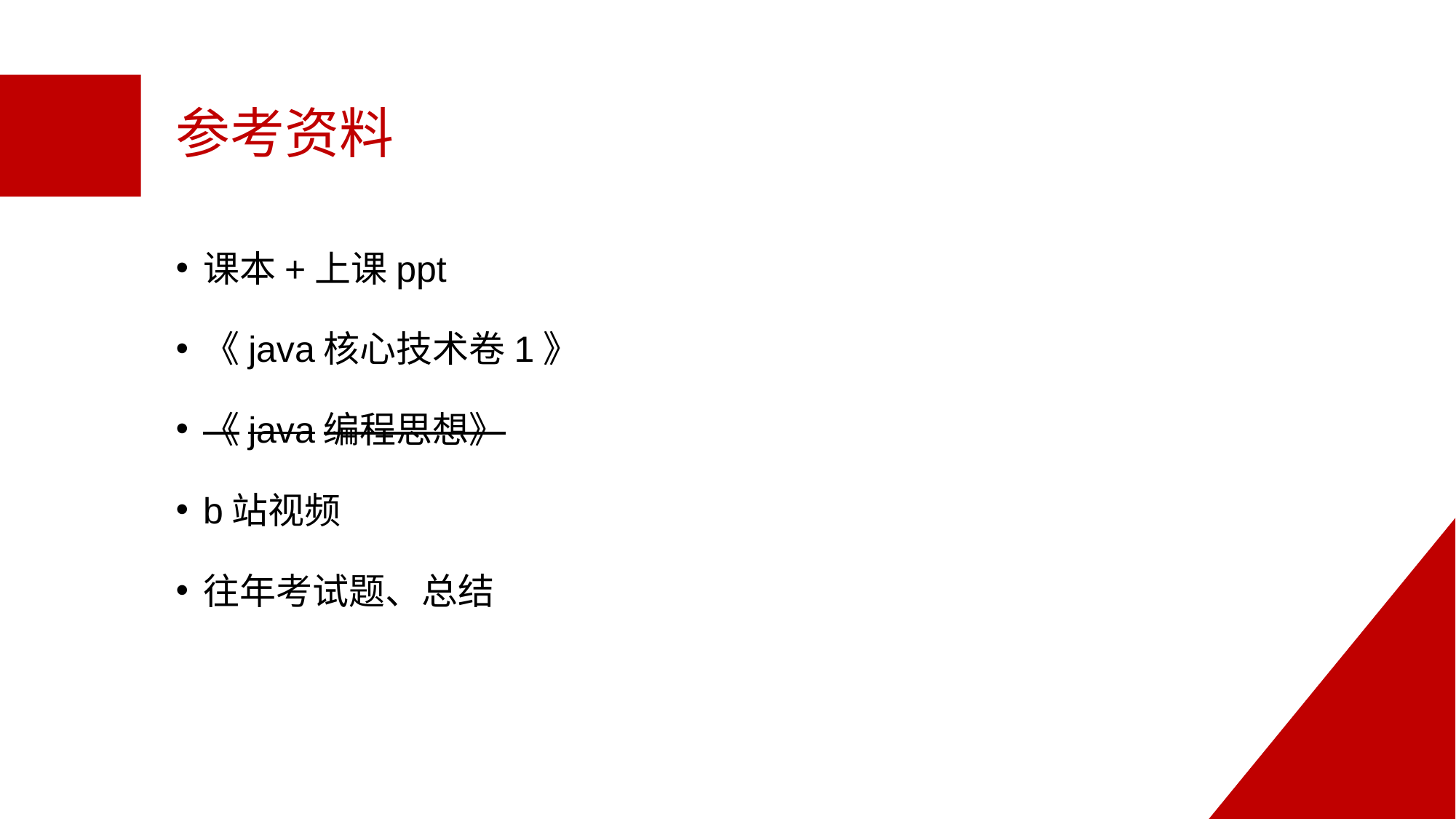

# 参考资料
课本+上课ppt
《java核心技术卷1》
《java编程思想》
b站视频
往年考试题、总结